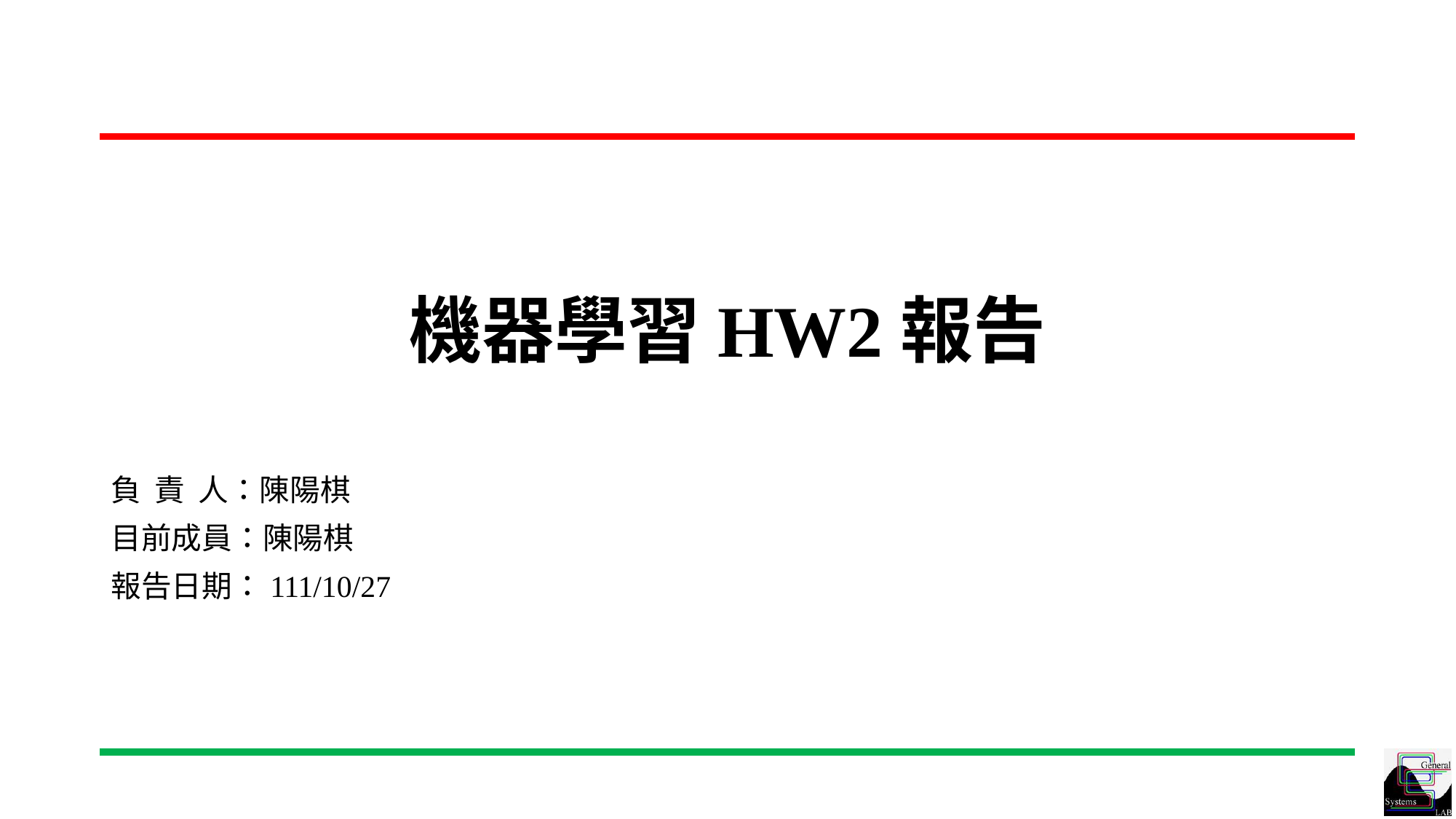

# 機器學習HW2報告
負  責  人：陳陽棋
目前成員：陳陽棋
報告日期：111/10/27